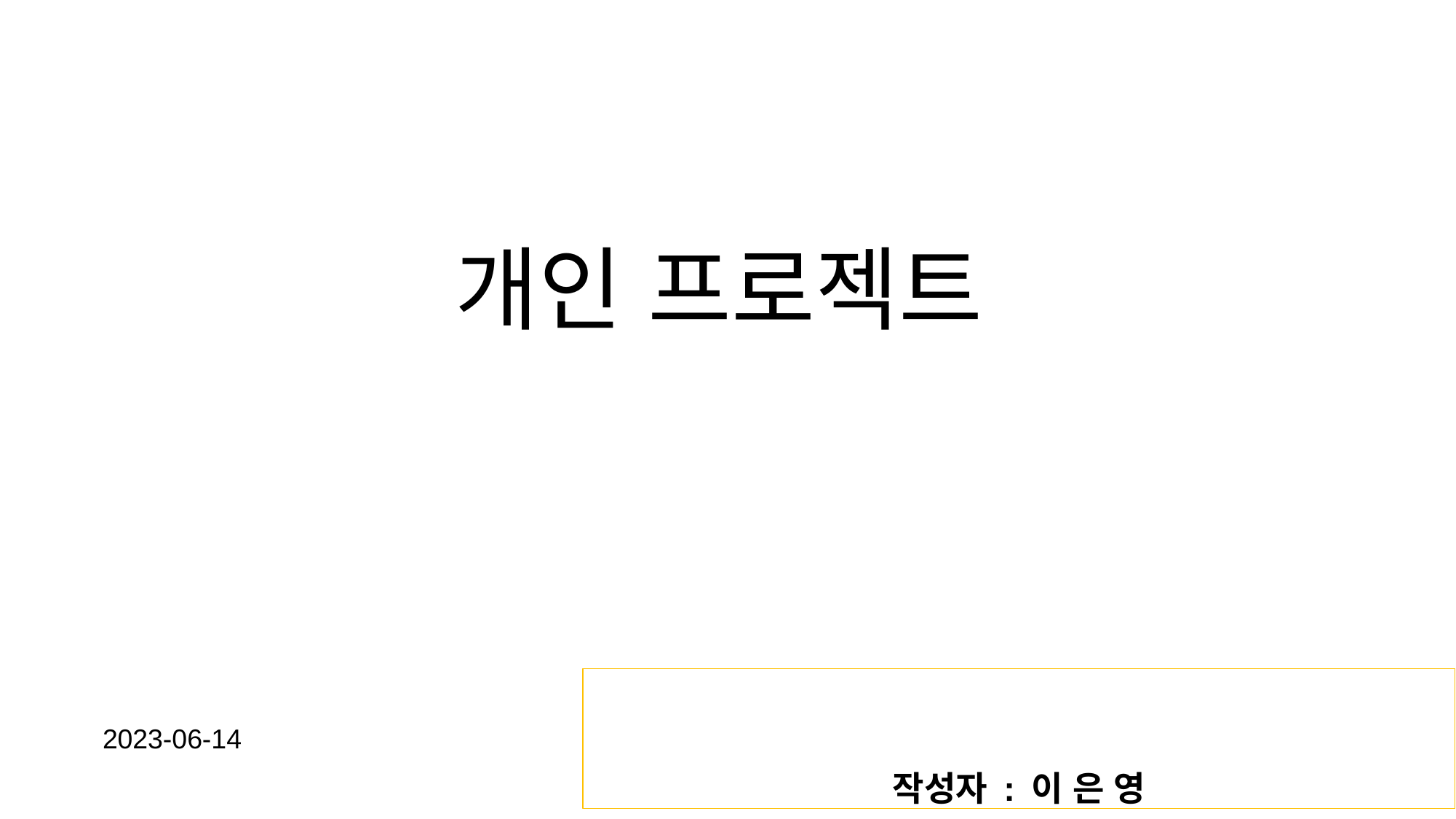

# 개인 프로젝트

작성자 : 이 은 영

2023-06-14